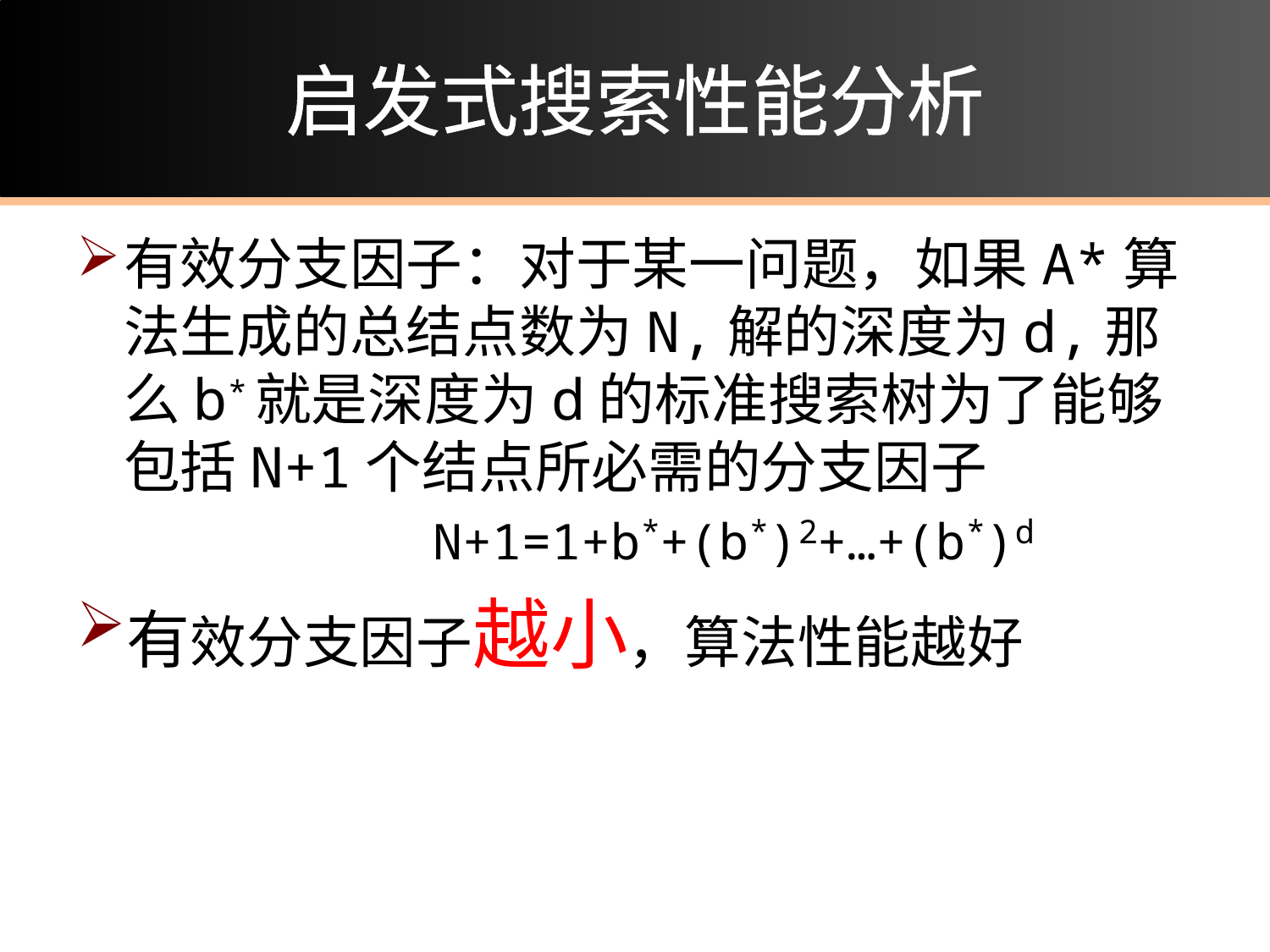

# 启发式搜索性能分析
有效分支因子：对于某一问题，如果A*算法生成的总结点数为N,解的深度为d,那么b*就是深度为d的标准搜索树为了能够包括N+1个结点所必需的分支因子
			N+1=1+b*+(b*)2+…+(b*)d
有效分支因子越小，算法性能越好

21